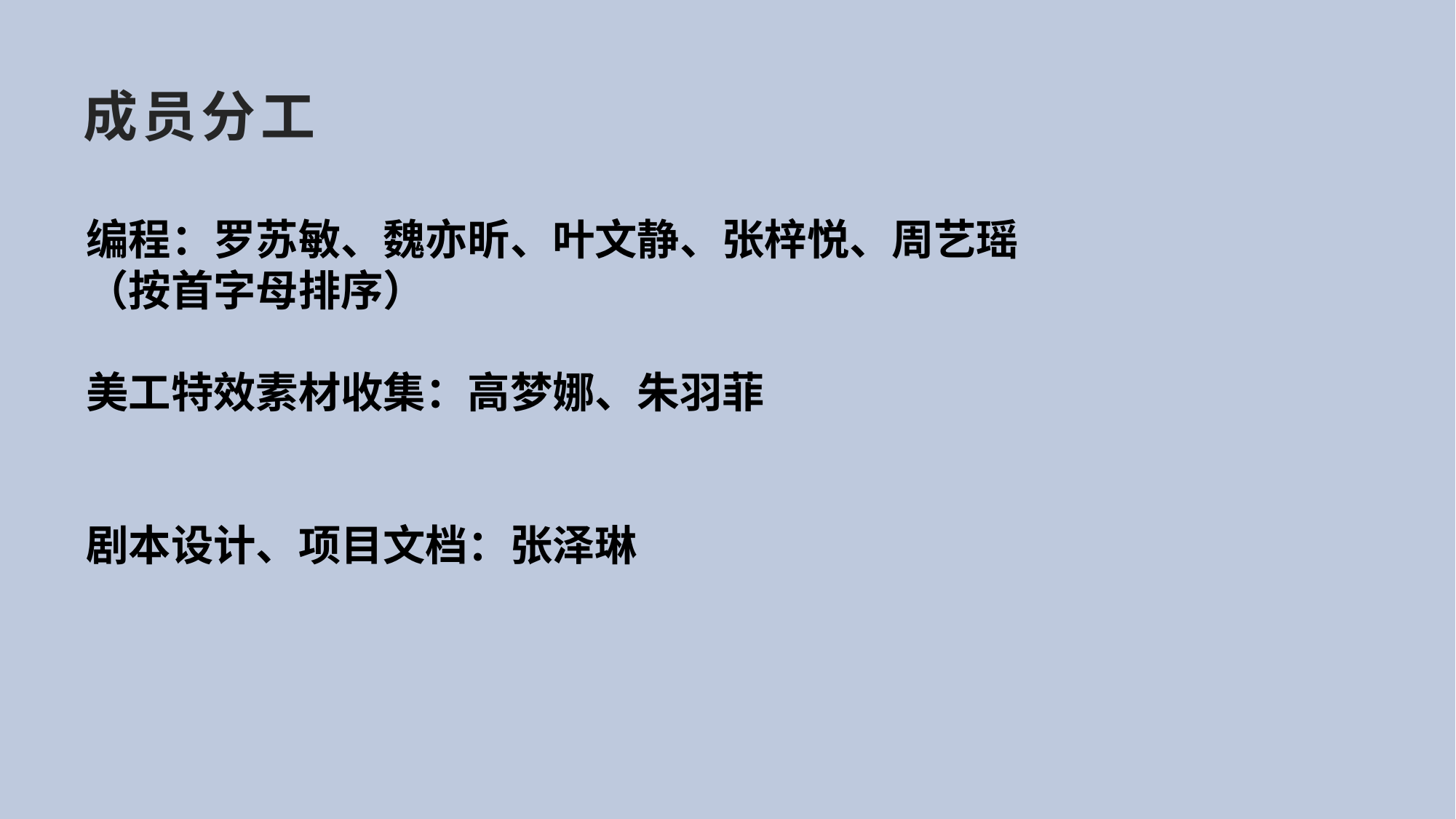

# 成员分工
编程：罗苏敏、魏亦昕、叶文静、张梓悦、周艺瑶（按首字母排序）

美工特效素材收集：高梦娜、朱羽菲

剧本设计、项目文档：张泽琳